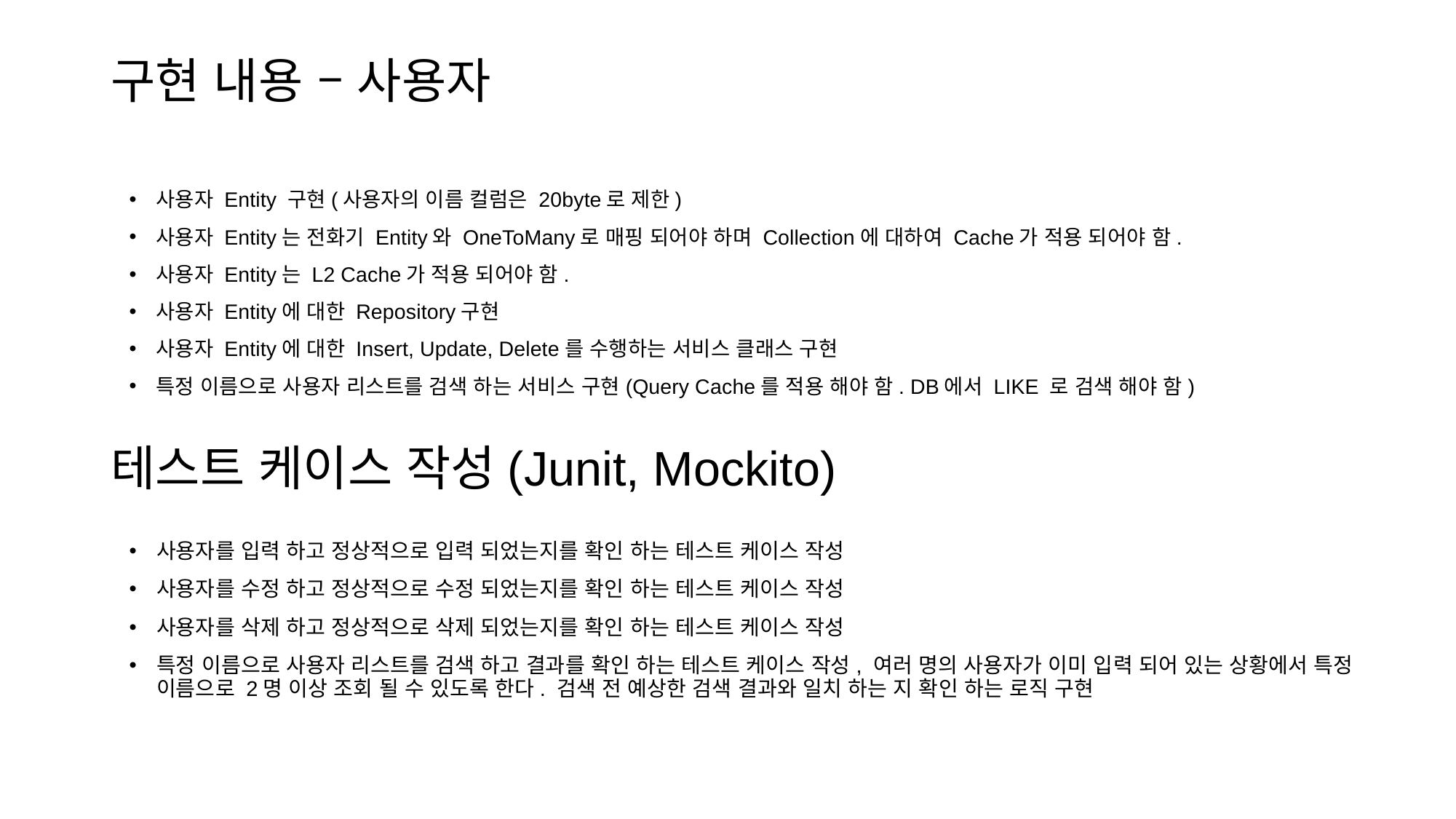

# 구현 내용 – 사용자
사용자 Entity 구현(사용자의 이름 컬럼은 20byte로 제한)
사용자 Entity는 전화기 Entity와 OneToMany로 매핑 되어야 하며 Collection에 대하여 Cache가 적용 되어야 함.
사용자 Entity는 L2 Cache가 적용 되어야 함.
사용자 Entity에 대한 Repository구현
사용자 Entity에 대한 Insert, Update, Delete를 수행하는 서비스 클래스 구현
특정 이름으로 사용자 리스트를 검색 하는 서비스 구현(Query Cache를 적용 해야 함. DB에서 LIKE 로 검색 해야 함)
테스트 케이스 작성(Junit, Mockito)
사용자를 입력 하고 정상적으로 입력 되었는지를 확인 하는 테스트 케이스 작성
사용자를 수정 하고 정상적으로 수정 되었는지를 확인 하는 테스트 케이스 작성
사용자를 삭제 하고 정상적으로 삭제 되었는지를 확인 하는 테스트 케이스 작성
특정 이름으로 사용자 리스트를 검색 하고 결과를 확인 하는 테스트 케이스 작성, 여러 명의 사용자가 이미 입력 되어 있는 상황에서 특정 이름으로 2명 이상 조회 될 수 있도록 한다. 검색 전 예상한 검색 결과와 일치 하는 지 확인 하는 로직 구현